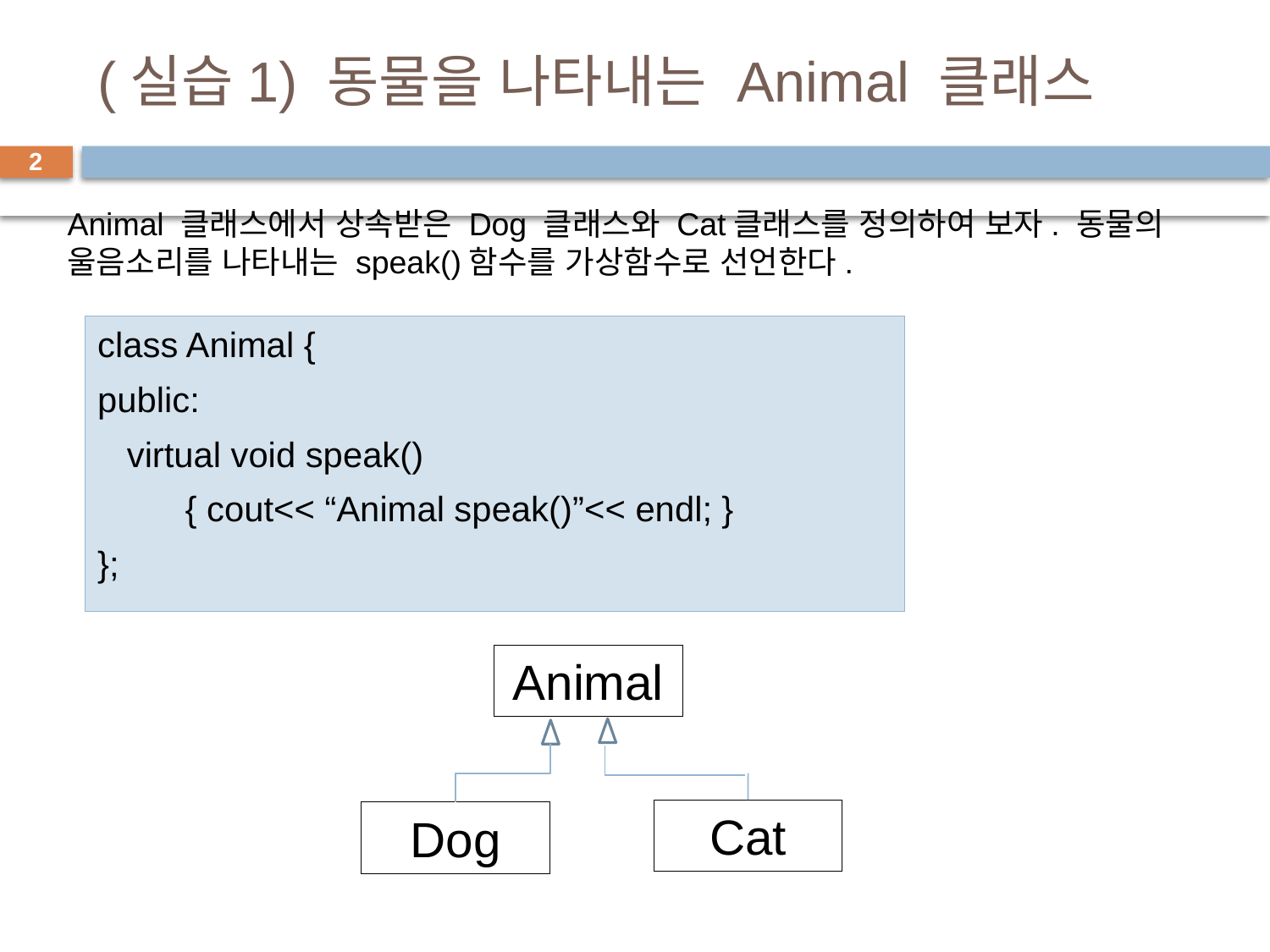

# (실습1) 동물을 나타내는 Animal 클래스
2
Animal 클래스에서 상속받은 Dog 클래스와 Cat클래스를 정의하여 보자. 동물의 울음소리를 나타내는 speak()함수를 가상함수로 선언한다.
class Animal {
public:
   virtual void speak()
         { cout<< “Animal speak()”<< endl; }
};
Animal

Cat
Dog